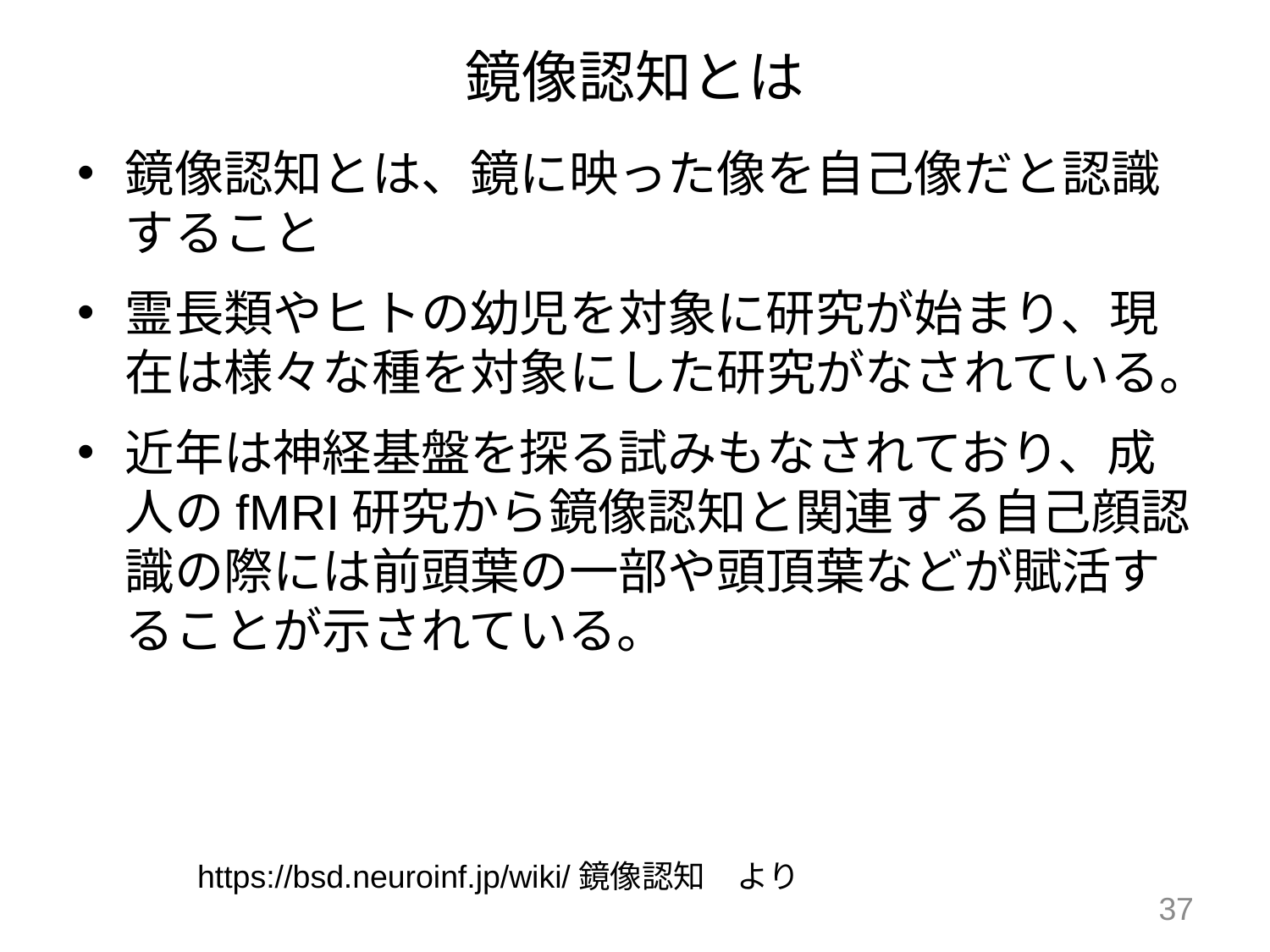

# 鏡像認知とは
鏡像認知とは、鏡に映った像を自己像だと認識すること
霊長類やヒトの幼児を対象に研究が始まり、現在は様々な種を対象にした研究がなされている。
近年は神経基盤を探る試みもなされており、成人のfMRI研究から鏡像認知と関連する自己顔認識の際には前頭葉の一部や頭頂葉などが賦活することが示されている。
https://bsd.neuroinf.jp/wiki/鏡像認知　より
37